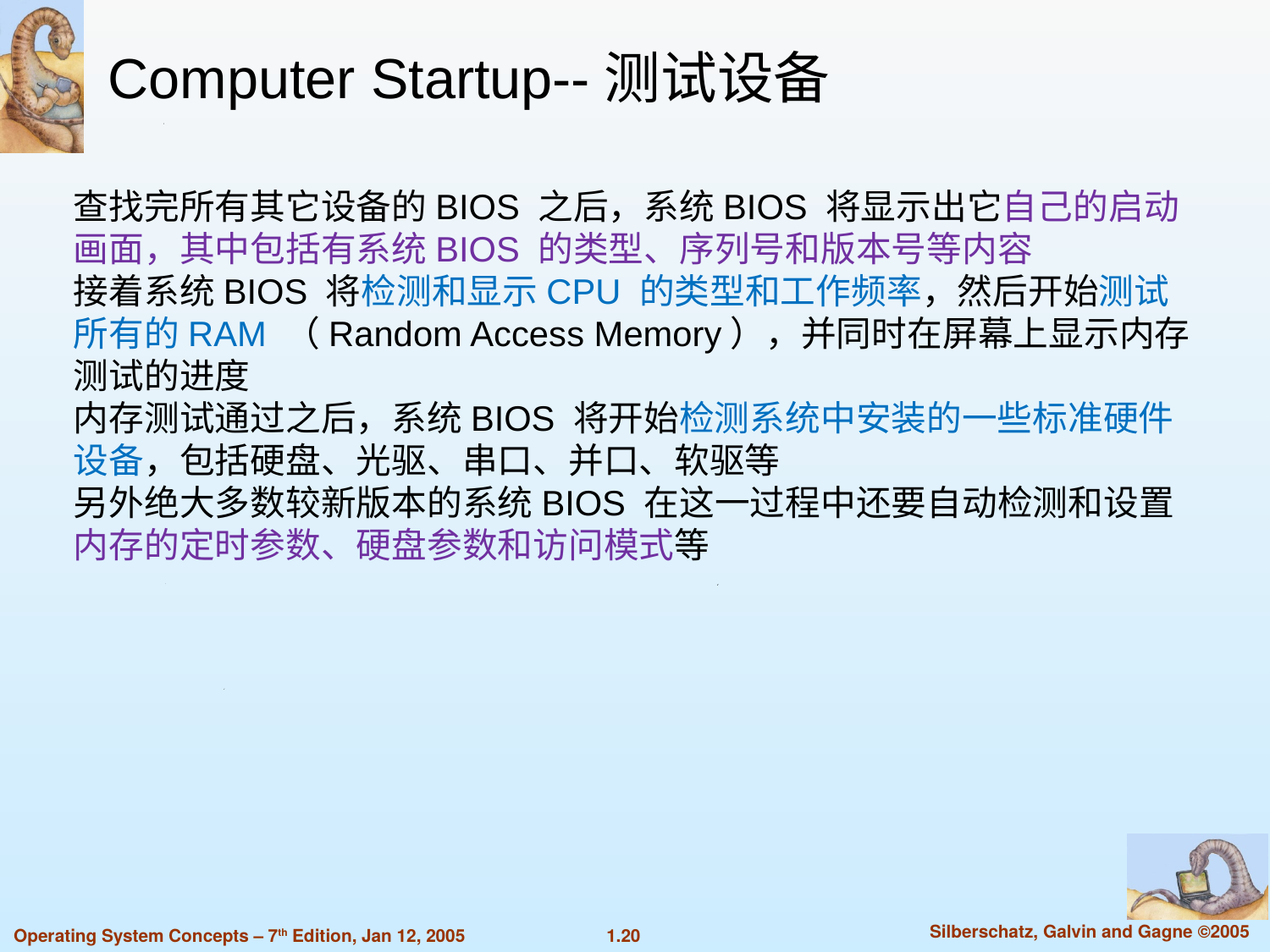

Computer Startup--测试设备
查找完所有其它设备的BIOS 之后，系统BIOS 将显示出它自己的启动画面，其中包括有系统BIOS 的类型、序列号和版本号等内容
接着系统BIOS 将检测和显示CPU 的类型和工作频率，然后开始测试所有的RAM （Random Access Memory），并同时在屏幕上显示内存测试的进度
内存测试通过之后，系统BIOS 将开始检测系统中安装的一些标准硬件设备，包括硬盘、光驱、串口、并口、软驱等
另外绝大多数较新版本的系统BIOS 在这一过程中还要自动检测和设置内存的定时参数、硬盘参数和访问模式等